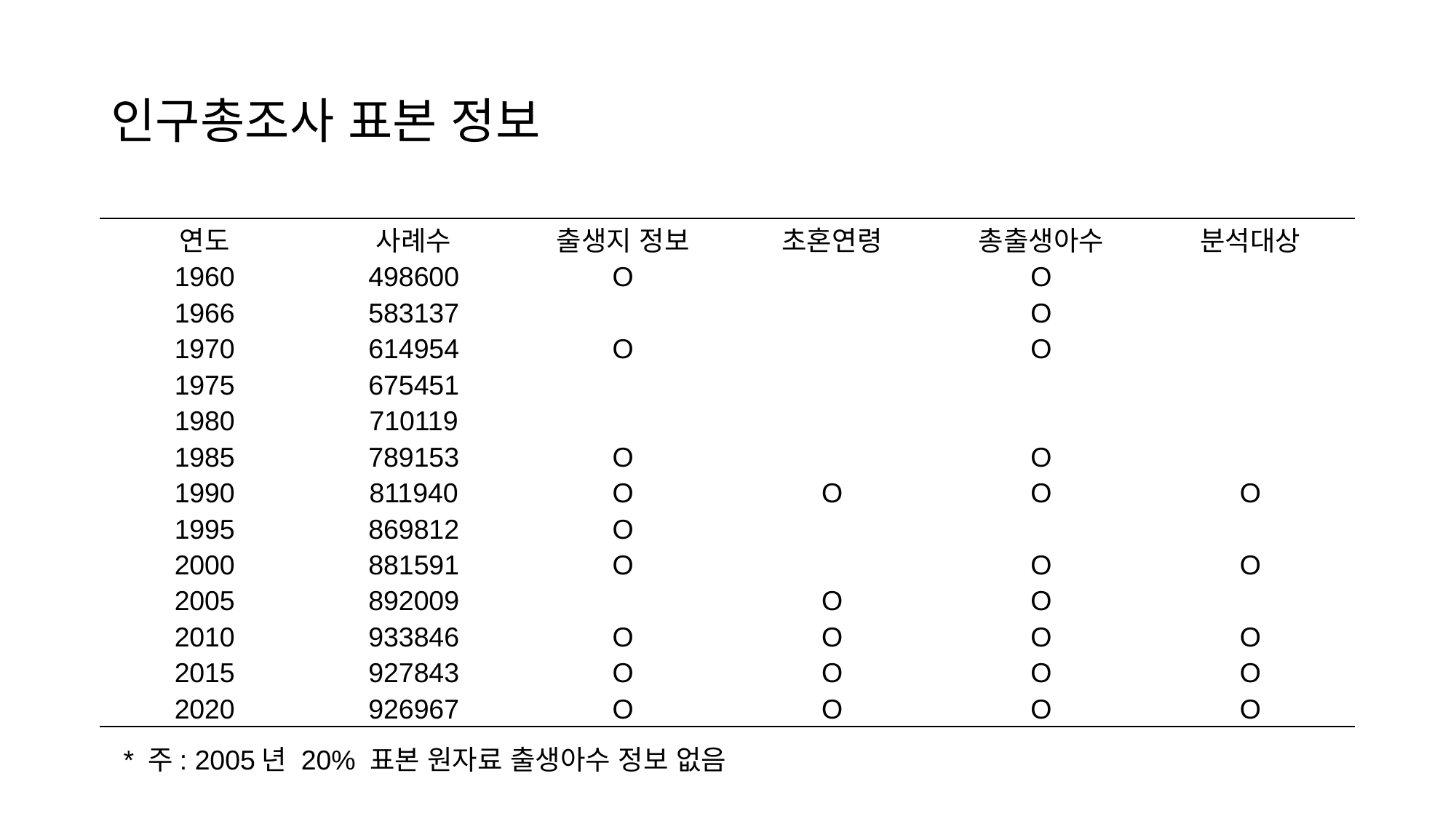

# 인구총조사 표본 정보
| 연도 | 사례수 | 출생지 정보 | 초혼연령 | 총출생아수 | 분석대상 |
| --- | --- | --- | --- | --- | --- |
| 1960 | 498600 | O |  | O |  |
| 1966 | 583137 |  |  | O |  |
| 1970 | 614954 | O |  | O |  |
| 1975 | 675451 |  |  |  |  |
| 1980 | 710119 |  |  |  |  |
| 1985 | 789153 | O |  | O |  |
| 1990 | 811940 | O | O | O | O |
| 1995 | 869812 | O |  |  |  |
| 2000 | 881591 | O |  | O | O |
| 2005 | 892009 |  | O | O |  |
| 2010 | 933846 | O | O | O | O |
| 2015 | 927843 | O | O | O | O |
| 2020 | 926967 | O | O | O | O |
* 주: 2005년 20% 표본 원자료 출생아수 정보 없음